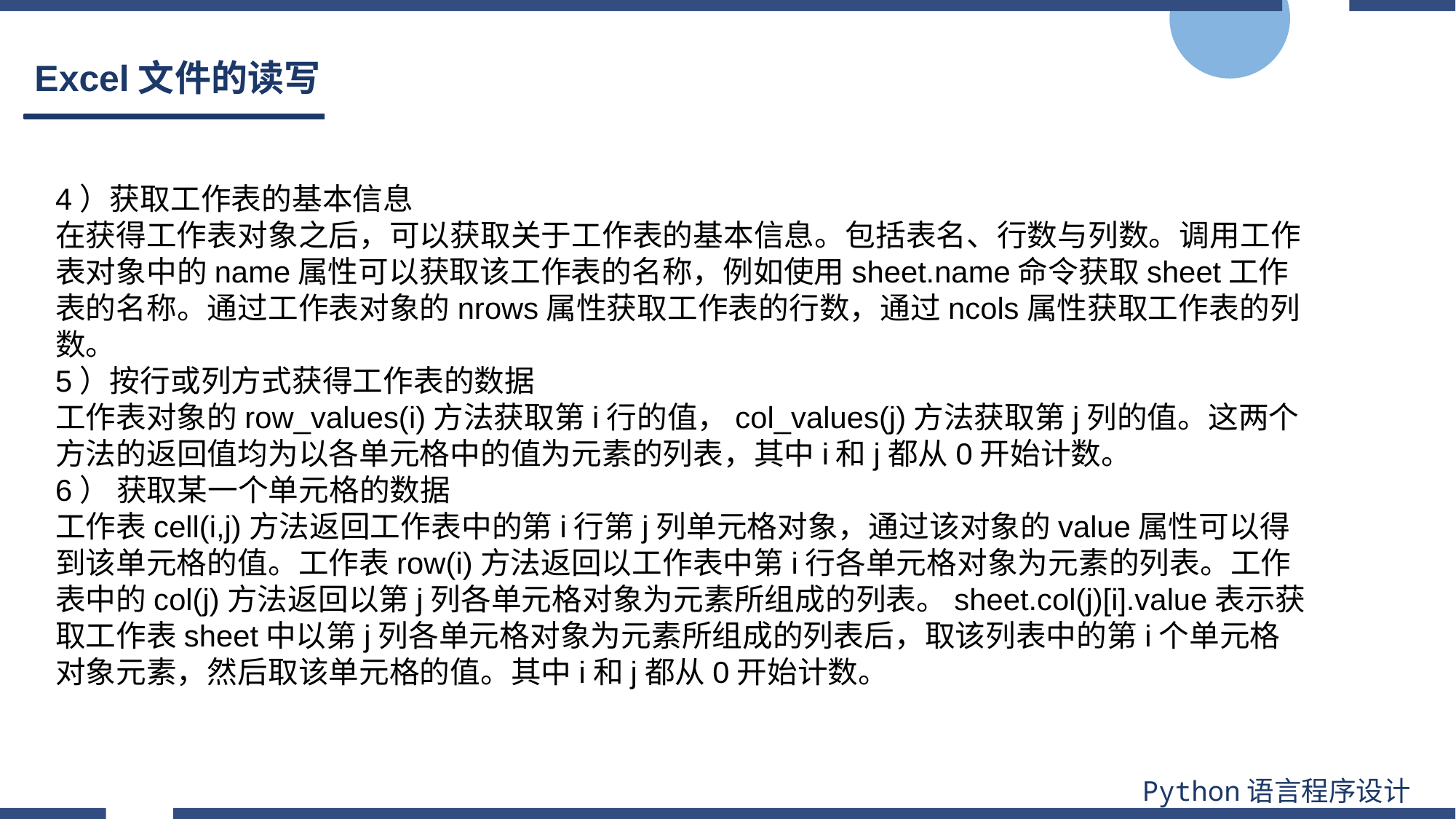

# Excel文件的读写

4）获取工作表的基本信息
在获得工作表对象之后，可以获取关于工作表的基本信息。包括表名、行数与列数。调用工作表对象中的name属性可以获取该工作表的名称，例如使用sheet.name命令获取sheet工作表的名称。通过工作表对象的nrows属性获取工作表的行数，通过ncols属性获取工作表的列数。
5）按行或列方式获得工作表的数据
工作表对象的row_values(i)方法获取第i行的值，col_values(j)方法获取第j列的值。这两个方法的返回值均为以各单元格中的值为元素的列表，其中i和j都从0开始计数。
6） 获取某一个单元格的数据
工作表cell(i,j)方法返回工作表中的第i行第j列单元格对象，通过该对象的value属性可以得到该单元格的值。工作表row(i)方法返回以工作表中第i行各单元格对象为元素的列表。工作表中的col(j)方法返回以第j列各单元格对象为元素所组成的列表。sheet.col(j)[i].value表示获取工作表sheet中以第j列各单元格对象为元素所组成的列表后，取该列表中的第i个单元格对象元素，然后取该单元格的值。其中i和j都从0开始计数。